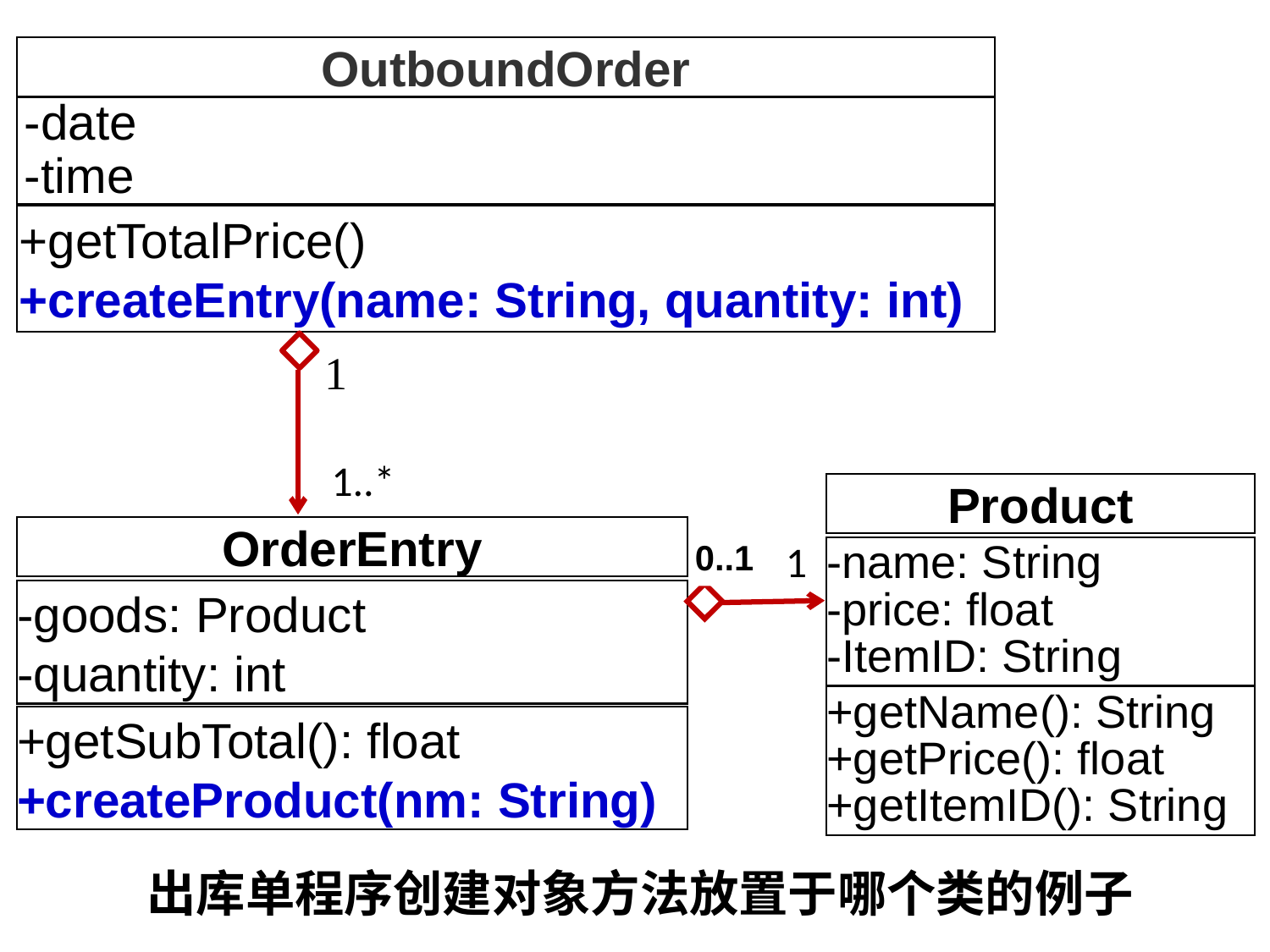

OutboundOrder
-date
-time
+getTotalPrice()
+createEntry(name: String, quantity: int)

1
1..*
Product
OrderEntry
0..1
1
-name: String
-price: float
-ItemID: String
-goods: Product
-quantity: int

+getName(): String
+getPrice(): float
+getItemID(): String
+getSubTotal(): float
+createProduct(nm: String)
出库单程序创建对象方法放置于哪个类的例子